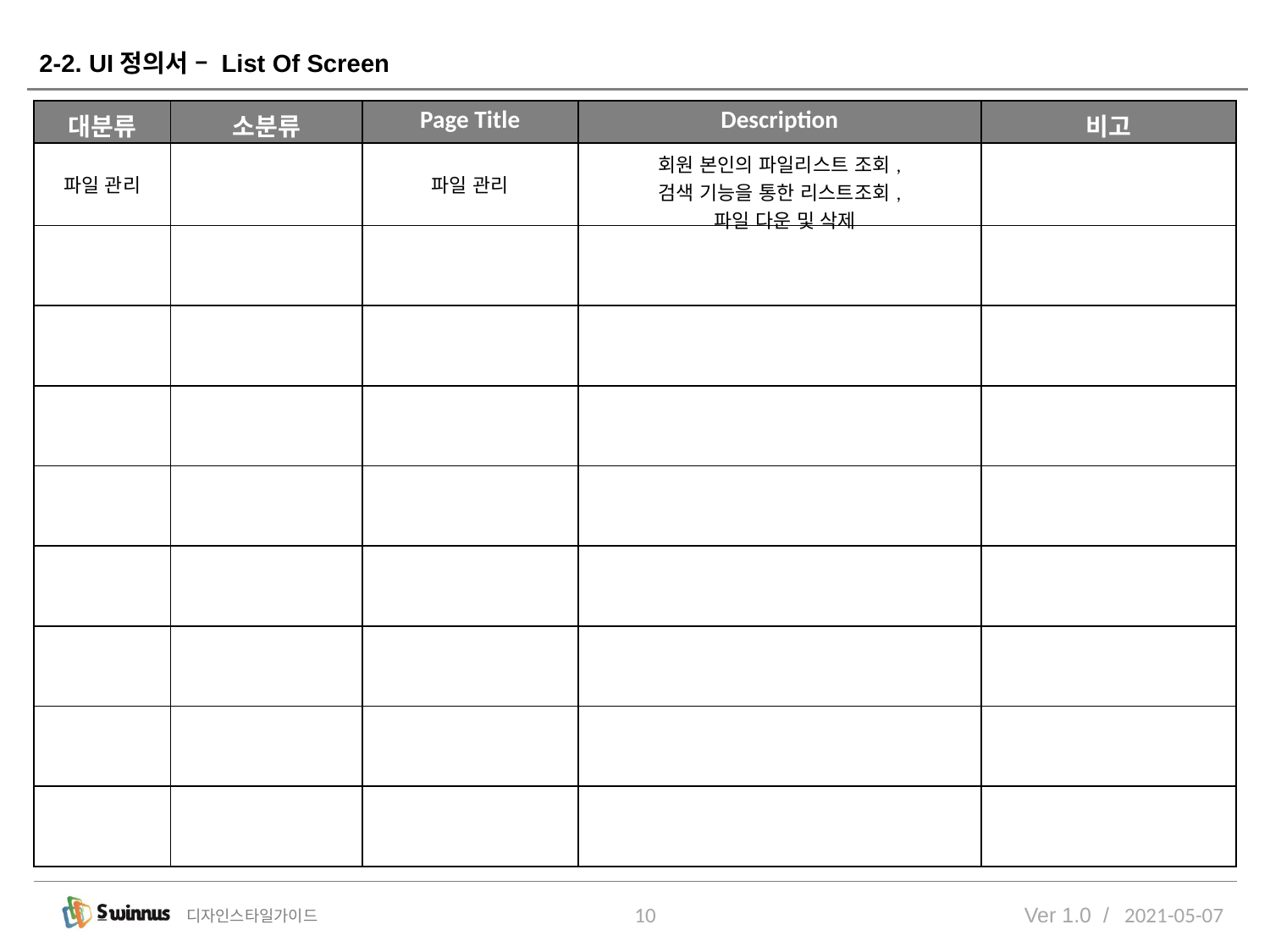

2-2. UI정의서 – List Of Screen
| 대분류 | 소분류 | Page Title | Description | 비고 |
| --- | --- | --- | --- | --- |
| 파일 관리 |  | 파일 관리 | 회원 본인의 파일리스트 조회, 검색 기능을 통한 리스트조회, 파일 다운 및 삭제 |  |
|  |  |  |  |  |
|  |  |  |  |  |
|  |  |  |  |  |
|  |  |  |  |  |
|  |  |  |  |  |
|  |  |  |  |  |
|  |  |  |  |  |
|  |  |  |  |  |
Ver 1.0  /
2021-05-07
디자인스타일가이드